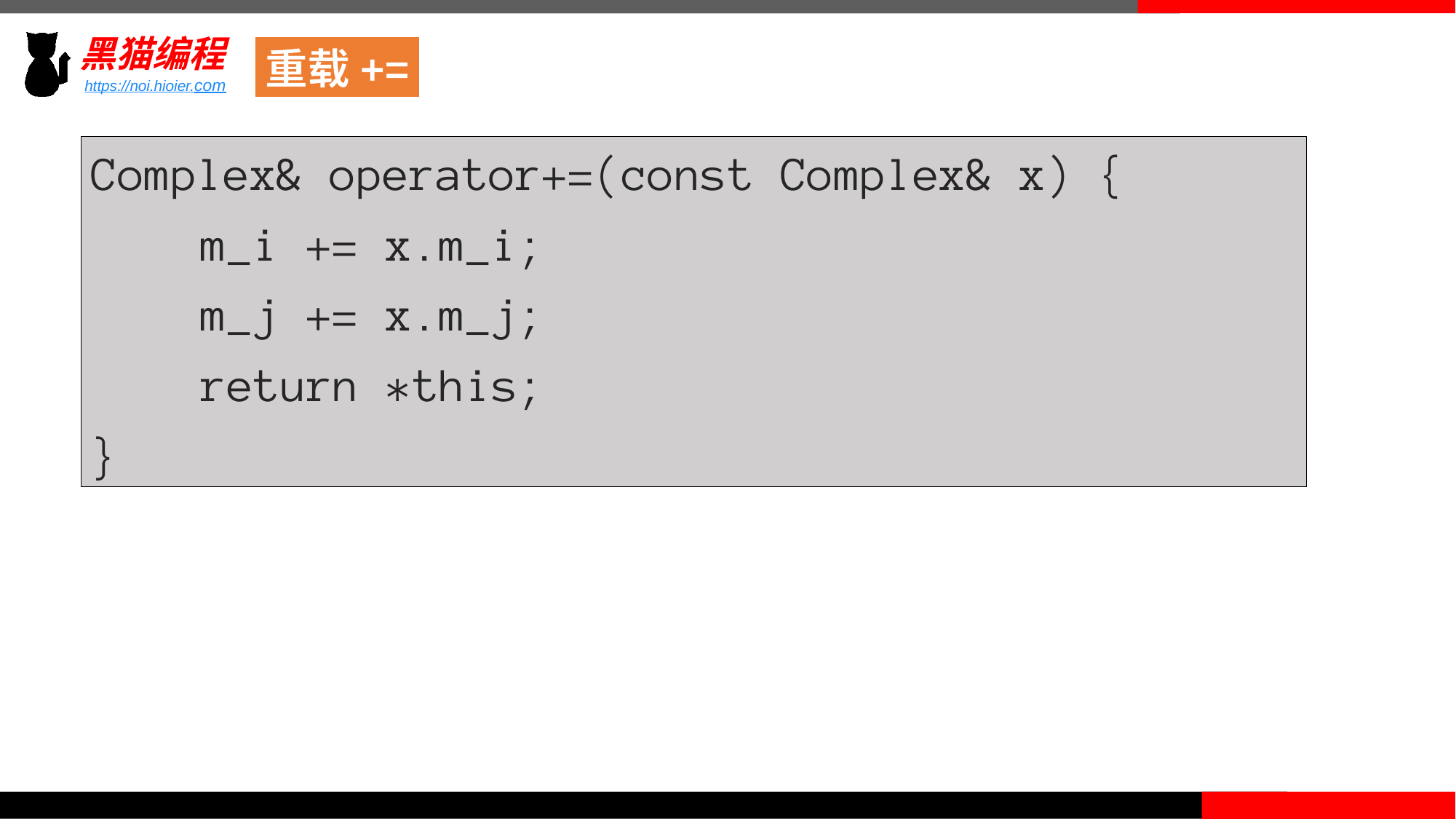

重载+=
Complex& operator+=(const Complex& x) {
	m_i += x.m_i;
	m_j += x.m_j;
	return *this;
}